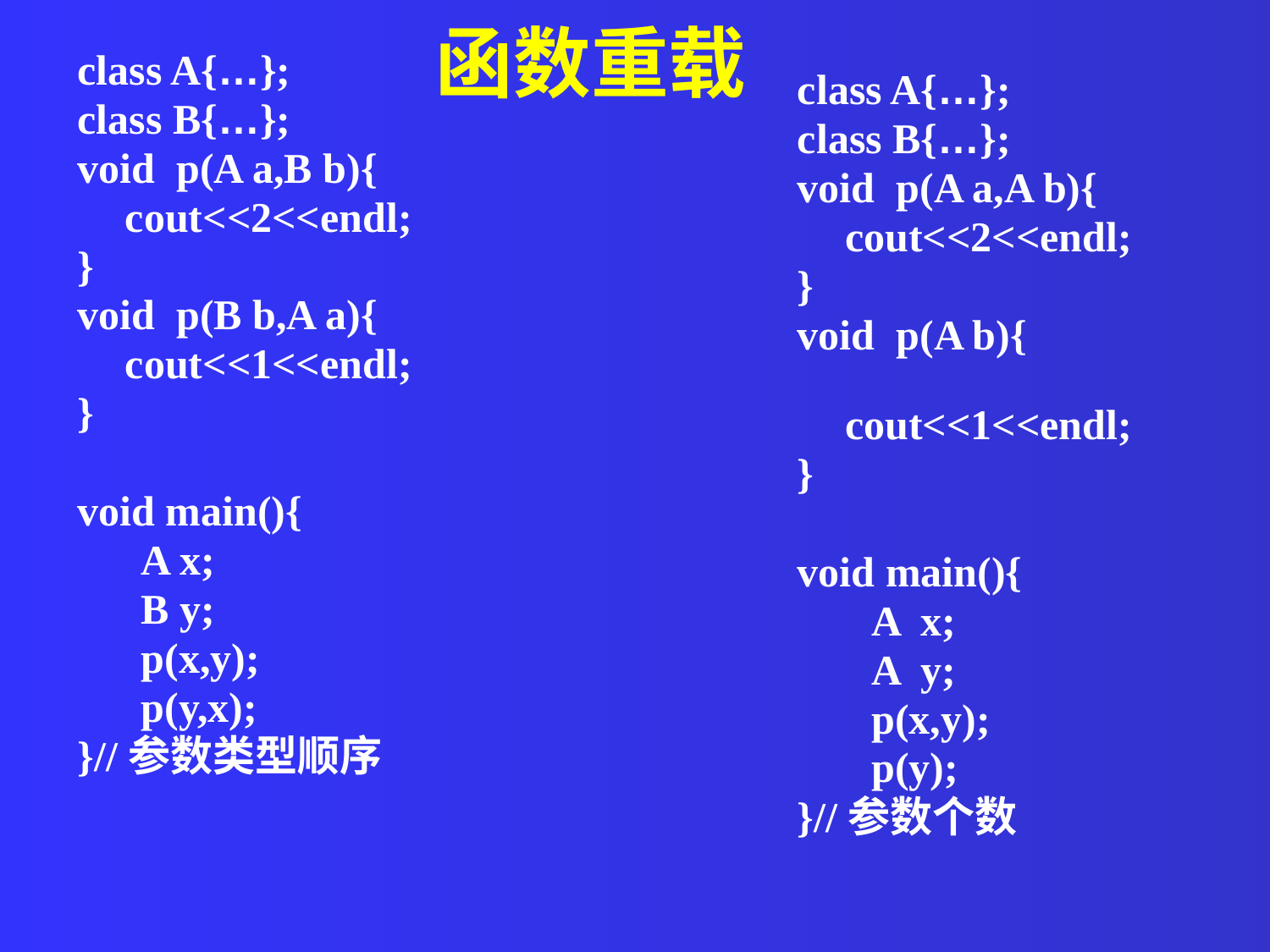

函数重载
class A{…};
class B{…};
void  p(A a,B b){
  	cout<<2<<endl;
}
void  p(B b,A a){
  	cout<<1<<endl;
}

void main(){
A x;
B y;
p(x,y);
p(y,x);
}//参数类型顺序

class A{…};
class B{…};
void  p(A a,A b){
  	cout<<2<<endl;
}
void  p(A b){
 	 cout<<1<<endl;
}

void main(){
 A  x;
 A  y;
 p(x,y);
 p(y);
}//参数个数